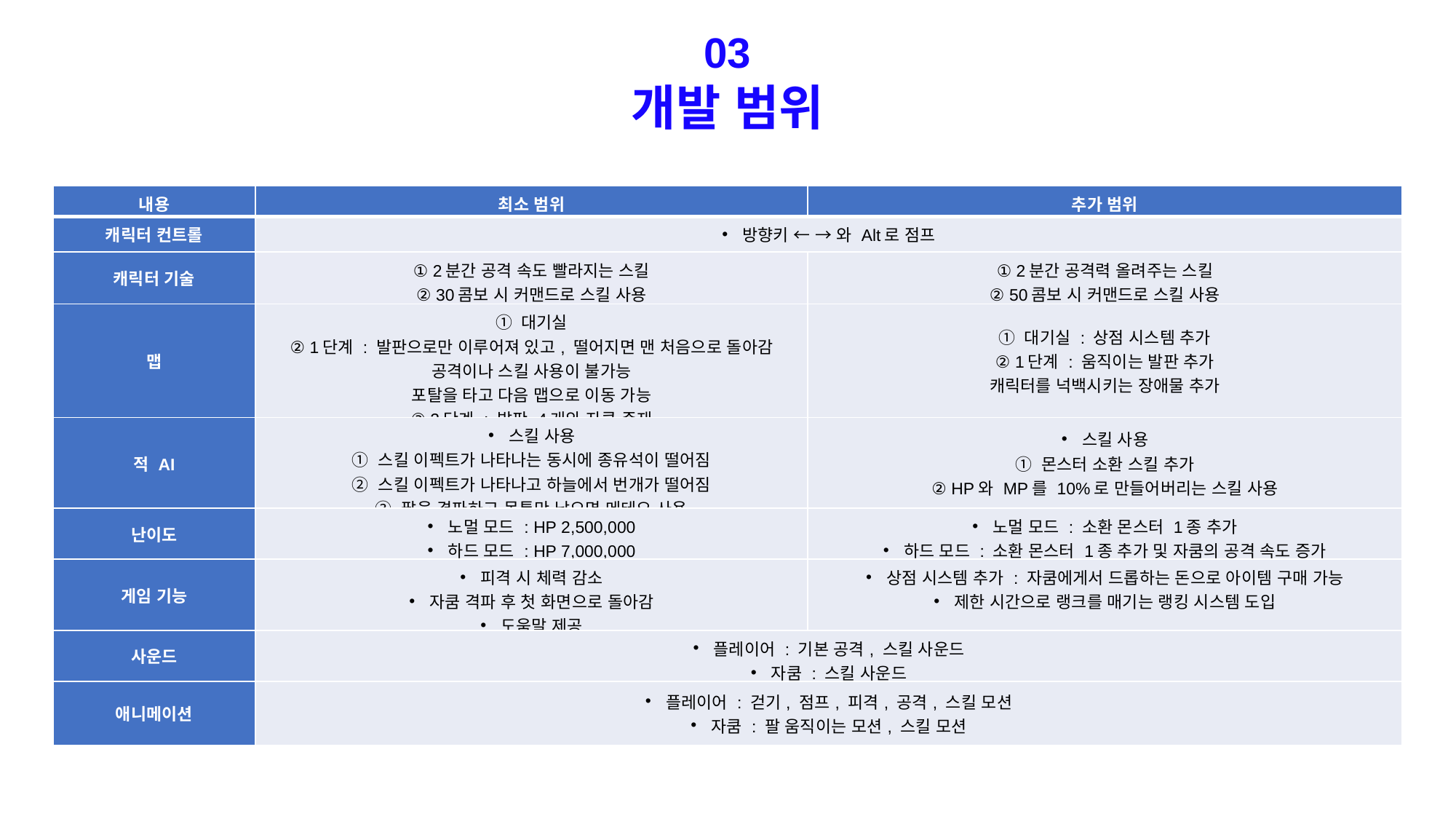

03
개발 범위
| 내용 | 최소 범위 | 추가 범위 |
| --- | --- | --- |
| 캐릭터 컨트롤 | 방향키 ← → 와 Alt로 점프 |  |
| 캐릭터 기술 | ① 2분간 공격 속도 빨라지는 스킬 ② 30콤보 시 커맨드로 스킬 사용 | ① 2분간 공격력 올려주는 스킬 ② 50콤보 시 커맨드로 스킬 사용 |
| 맵 | ① 대기실 ② 1단계 : 발판으로만 이루어져 있고, 떨어지면 맨 처음으로 돌아감 공격이나 스킬 사용이 불가능 포탈을 타고 다음 맵으로 이동 가능 ③ 2단계 : 발판 4개와 자쿰 존재 | ① 대기실 : 상점 시스템 추가 ② 1단계 : 움직이는 발판 추가 캐릭터를 넉백시키는 장애물 추가 |
| 적 AI | 스킬 사용 ① 스킬 이펙트가 나타나는 동시에 종유석이 떨어짐 ② 스킬 이펙트가 나타나고 하늘에서 번개가 떨어짐 ③ 팔을 격파하고 몸통만 남으면 메테오 사용 | 스킬 사용 ① 몬스터 소환 스킬 추가 ② HP와 MP를 10%로 만들어버리는 스킬 사용 |
| 난이도 | 노멀 모드 : HP 2,500,000 하드 모드 : HP 7,000,000 | 노멀 모드 : 소환 몬스터 1종 추가 하드 모드 : 소환 몬스터 1종 추가 및 자쿰의 공격 속도 증가 |
| 게임 기능 | 피격 시 체력 감소 자쿰 격파 후 첫 화면으로 돌아감 도움말 제공 | 상점 시스템 추가 : 자쿰에게서 드롭하는 돈으로 아이템 구매 가능 제한 시간으로 랭크를 매기는 랭킹 시스템 도입 |
| 사운드 | 플레이어 : 기본 공격, 스킬 사운드 자쿰 : 스킬 사운드 |  |
| 애니메이션 | 플레이어 : 걷기, 점프, 피격, 공격, 스킬 모션 자쿰 : 팔 움직이는 모션, 스킬 모션 |  |